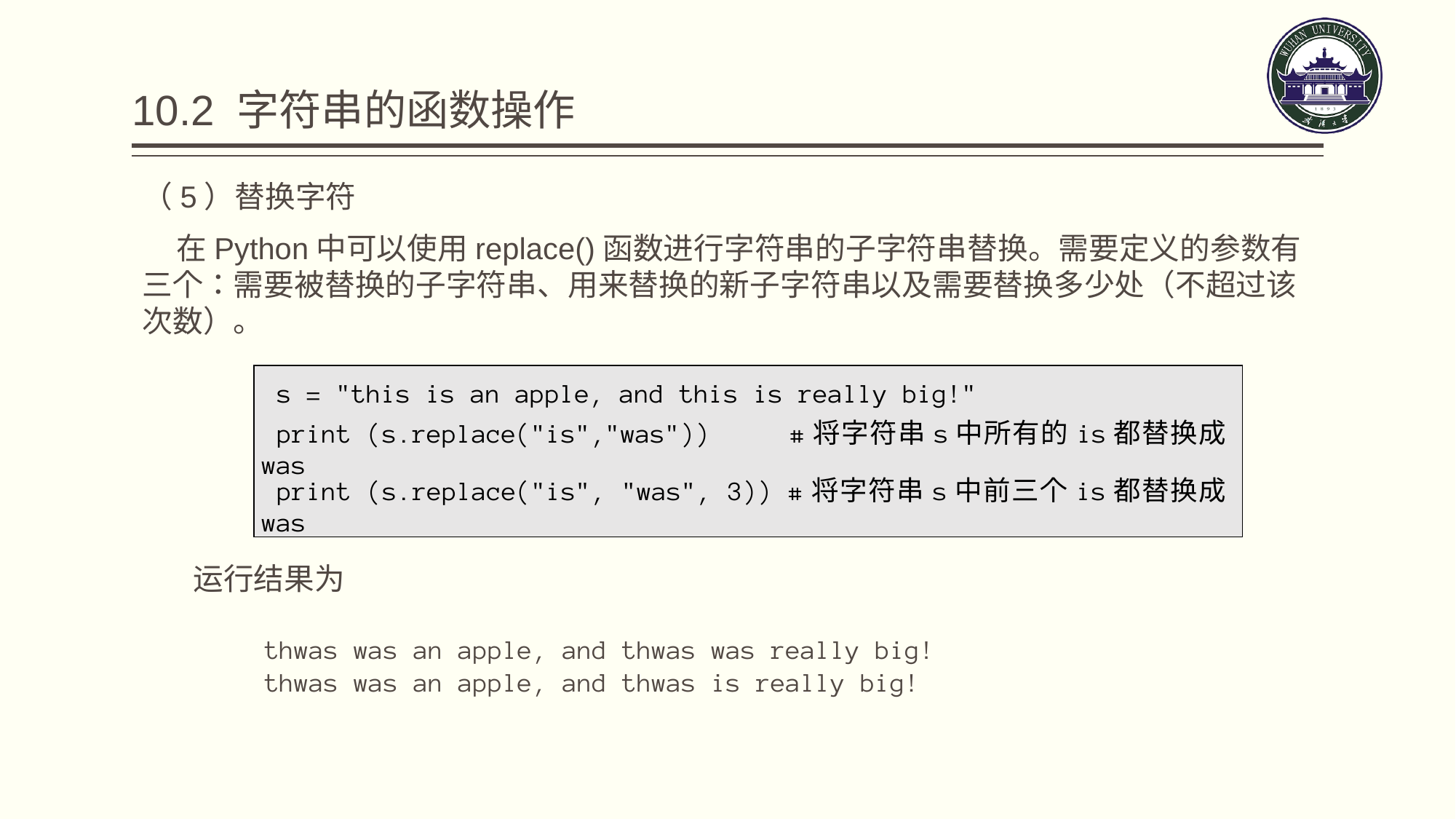

# 10.2 字符串的函数操作
（5）替换字符
    在Python中可以使用replace()函数进行字符串的子字符串替换。需要定义的参数有三个：需要被替换的子字符串、用来替换的新子字符串以及需要替换多少处（不超过该次数）。
| s = "this is an apple, and this is really big!" |
| --- |
| print (s.replace("is","was")) #将字符串s中所有的is都替换成was |
| print (s.replace("is", "was", 3)) #将字符串s中前三个is都替换成was |
运行结果为
thwas was an apple, and thwas was really big!
thwas was an apple, and thwas is really big!